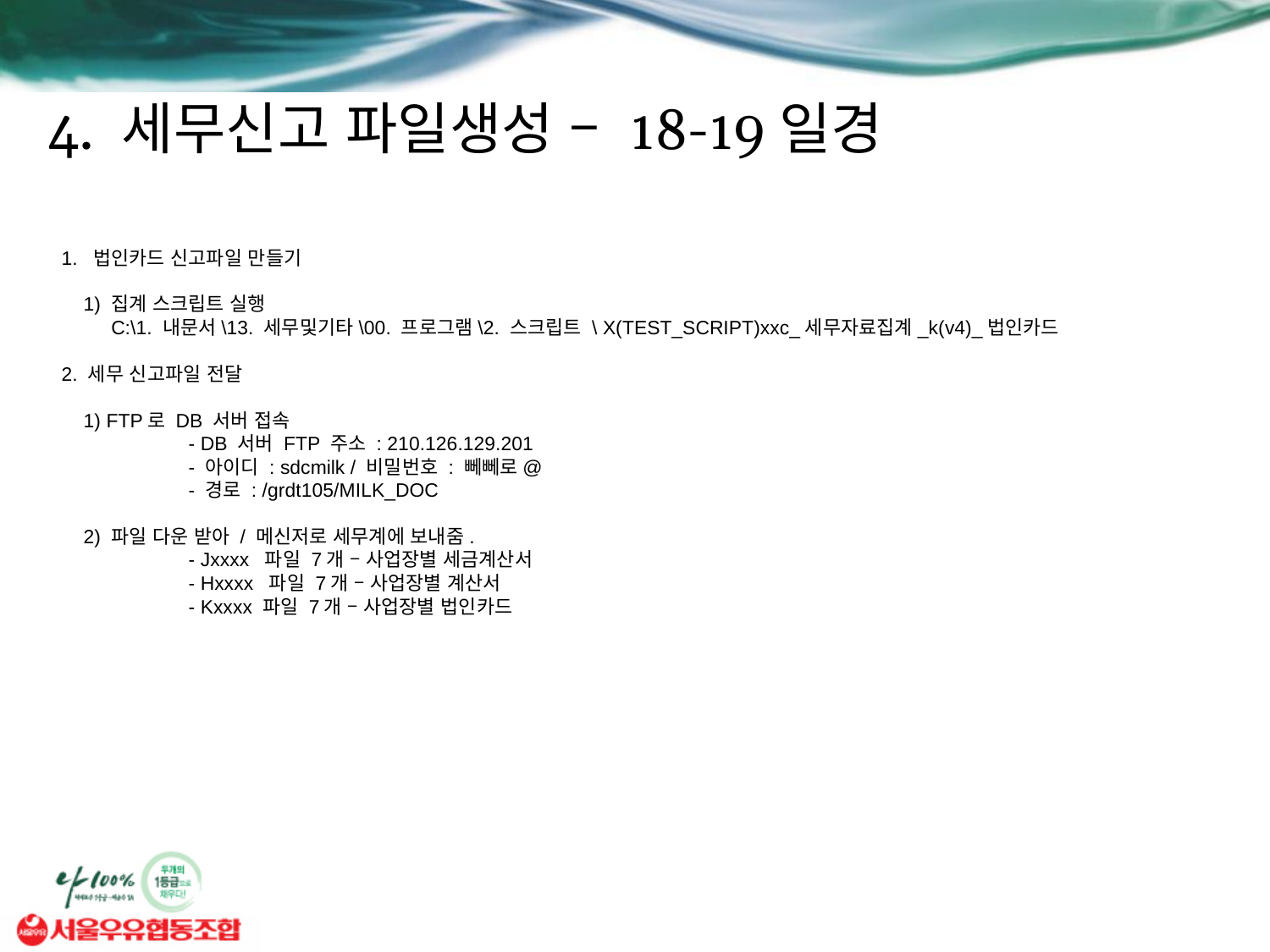

# 4. 세무신고 파일생성 – 18-19일경

법인카드 신고파일 만들기

    1) 집계 스크립트 실행
         C:\1. 내문서\13. 세무및기타\00. 프로그램\2. 스크립트 \ X(TEST_SCRIPT)xxc_세무자료집계_k(v4)_법인카드

2. 세무 신고파일 전달

    1) FTP로 DB 서버 접속
	- DB 서버 FTP 주소 : 210.126.129.201
	- 아이디 : sdcmilk / 비밀번호 : 뻬뻬로@
	- 경로 : /grdt105/MILK_DOC

    2) 파일 다운 받아 / 메신저로 세무계에 보내줌.
	- Jxxxx  파일 7개 – 사업장별 세금계산서
	- Hxxxx  파일 7개 – 사업장별 계산서
	- Kxxxx 파일 7개 – 사업장별 법인카드